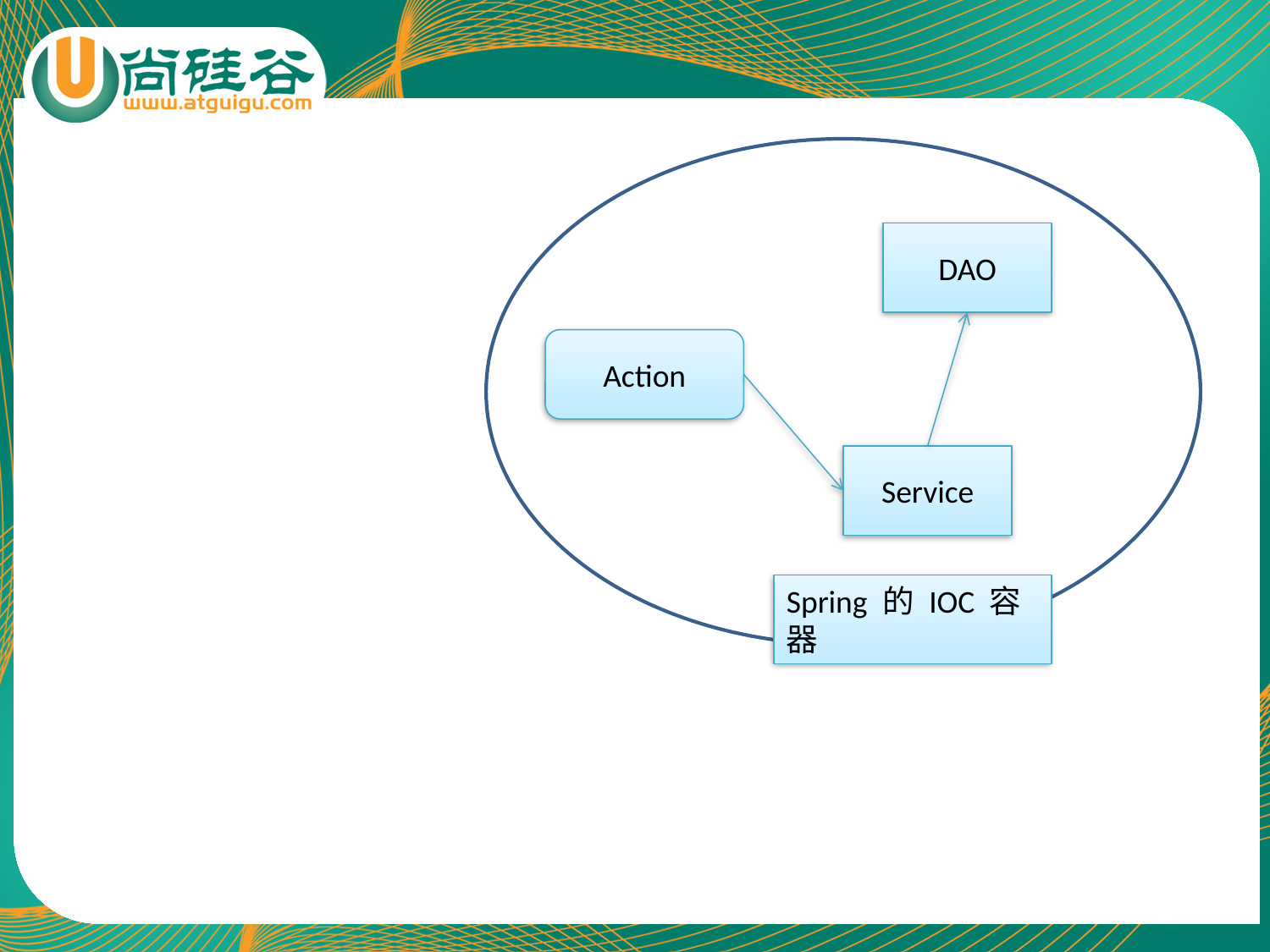

DAO
Action
Service
Spring 的 IOC 容器